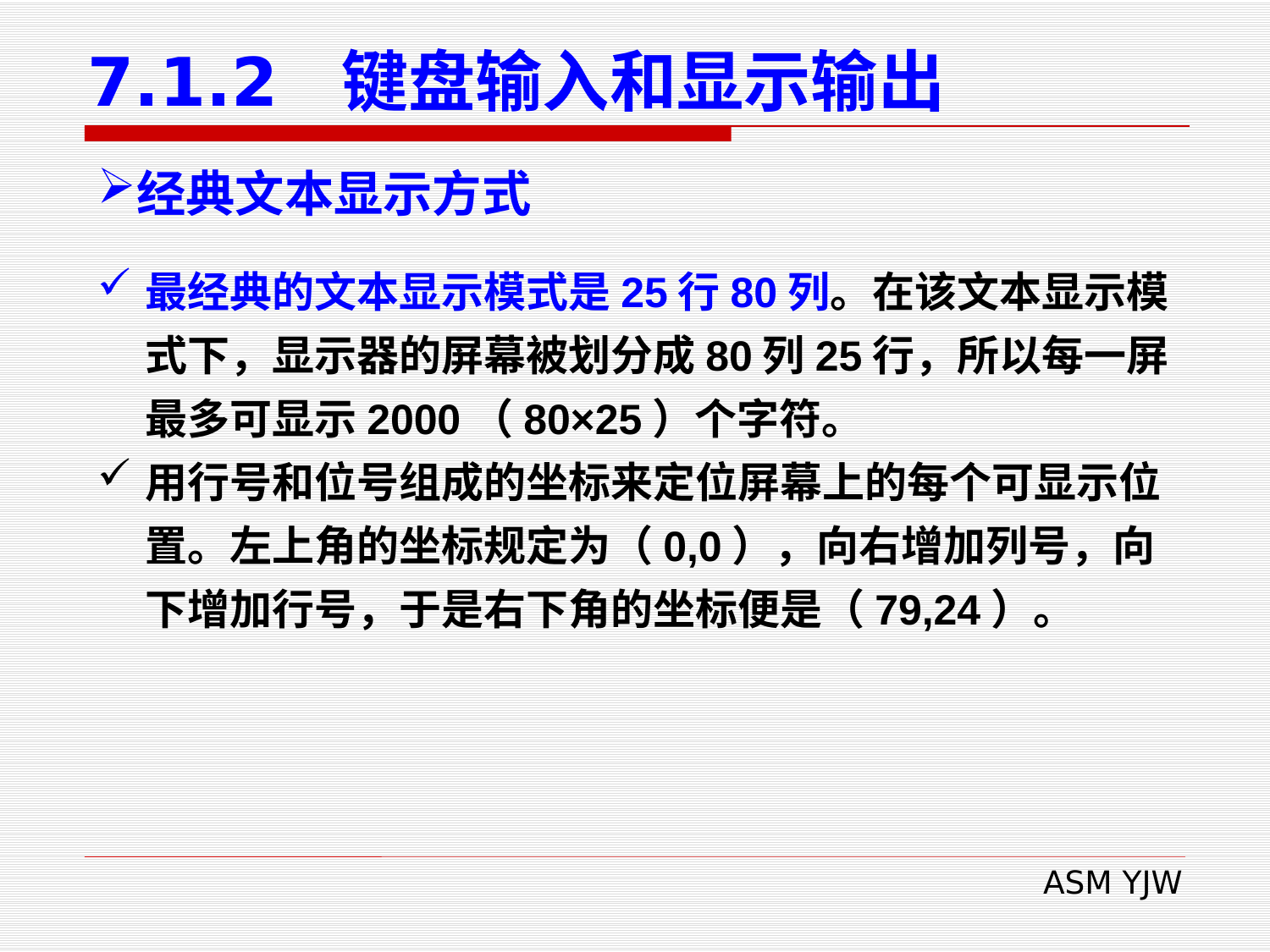

# 7.1.2  键盘输入和显示输出
经典文本显示方式
最经典的文本显示模式是25行80列。在该文本显示模式下，显示器的屏幕被划分成80列25行，所以每一屏最多可显示2000（80×25）个字符。
用行号和位号组成的坐标来定位屏幕上的每个可显示位置。左上角的坐标规定为（0,0），向右增加列号，向下增加行号，于是右下角的坐标便是（79,24）。